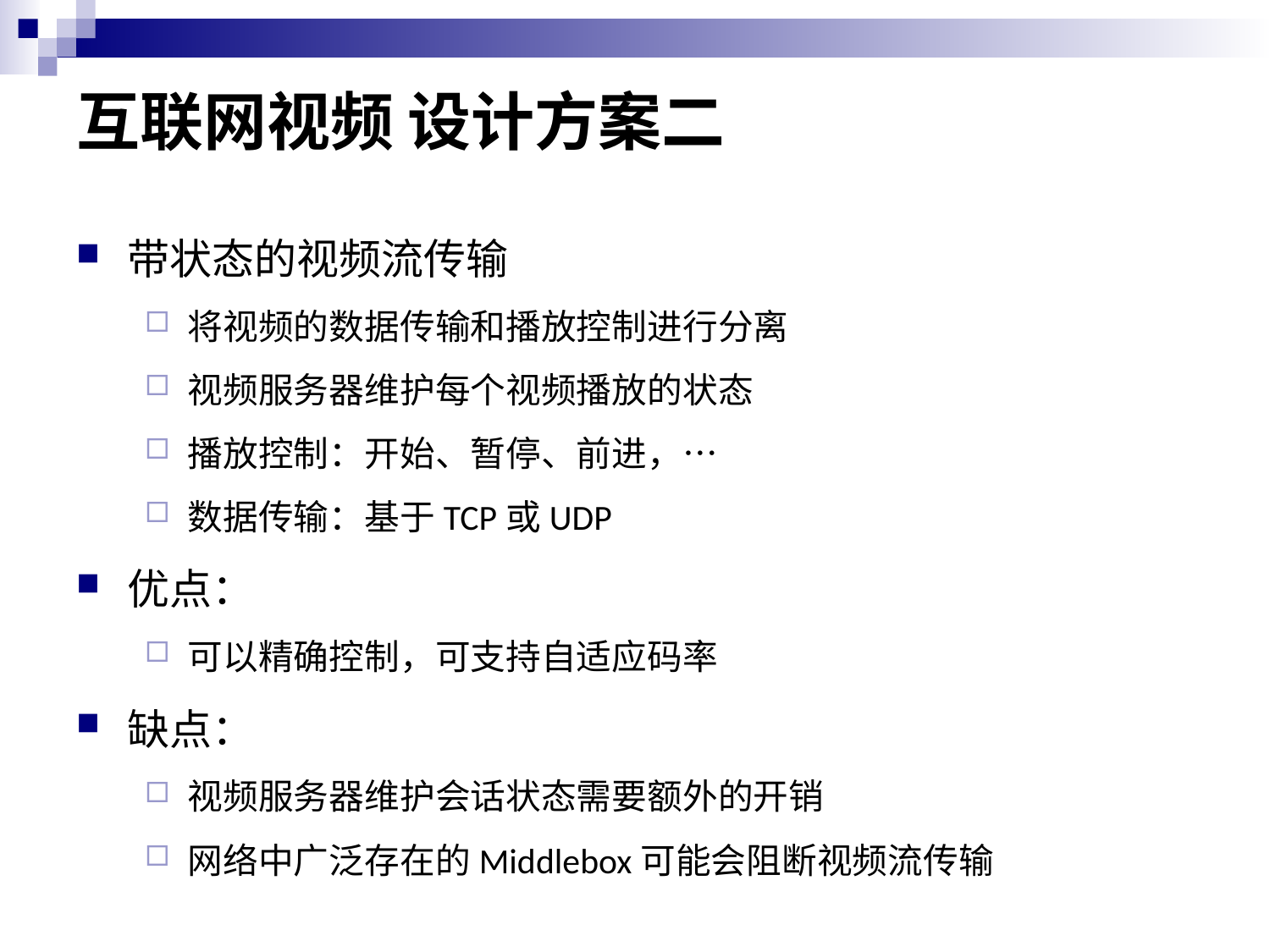

# 互联网视频 设计方案二
带状态的视频流传输
将视频的数据传输和播放控制进行分离
视频服务器维护每个视频播放的状态
播放控制：开始、暂停、前进，…
数据传输：基于TCP或UDP
优点：
可以精确控制，可支持自适应码率
缺点：
视频服务器维护会话状态需要额外的开销
网络中广泛存在的Middlebox可能会阻断视频流传输
4